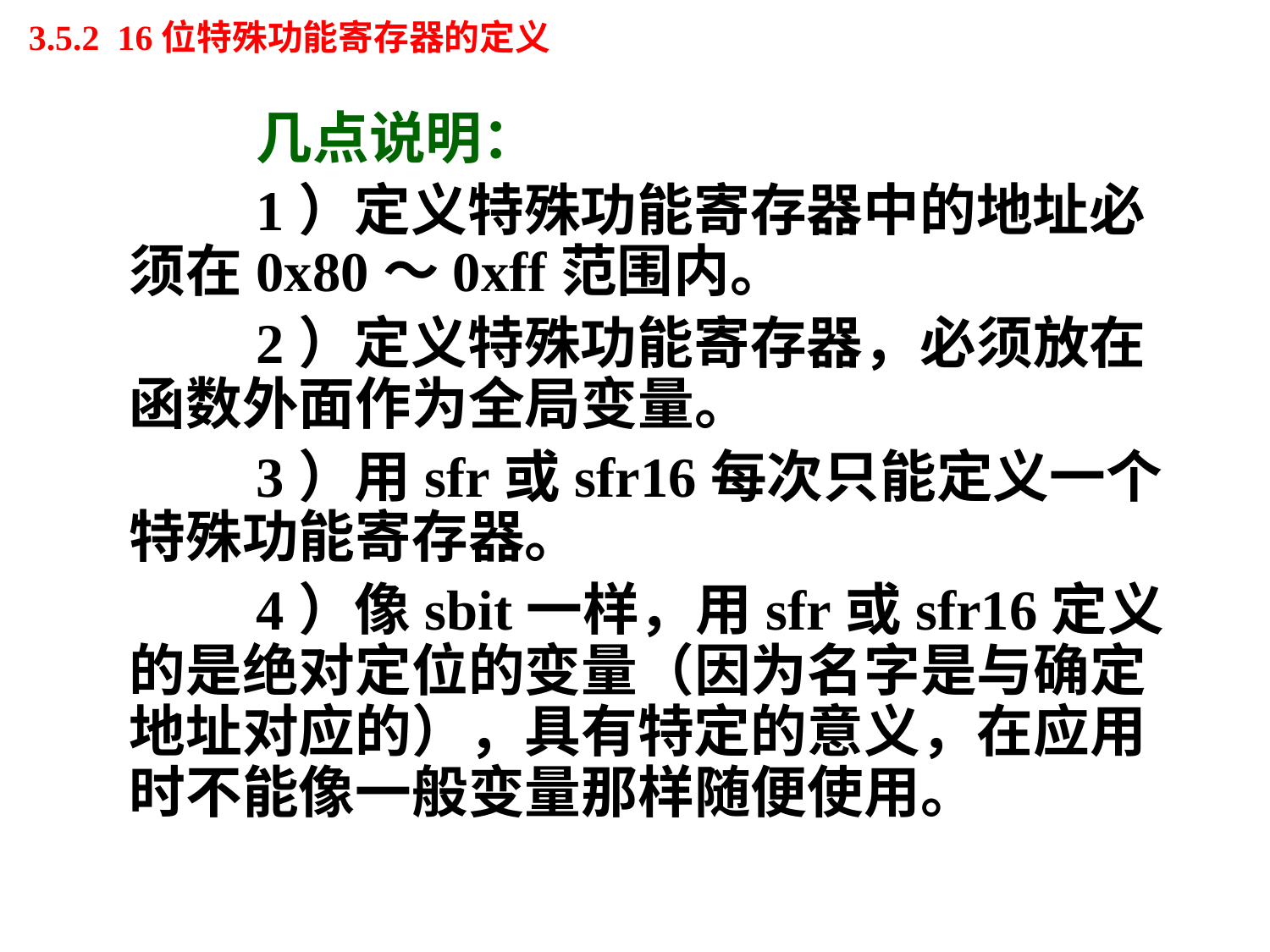

# 3.5.2  16位特殊功能寄存器的定义
		几点说明：
		1）定义特殊功能寄存器中的地址必须在0x80～0xff范围内。
		2）定义特殊功能寄存器，必须放在函数外面作为全局变量。
		3）用sfr或sfr16每次只能定义一个特殊功能寄存器。
		4）像sbit一样，用sfr或sfr16定义的是绝对定位的变量（因为名字是与确定地址对应的），具有特定的意义，在应用时不能像一般变量那样随便使用。